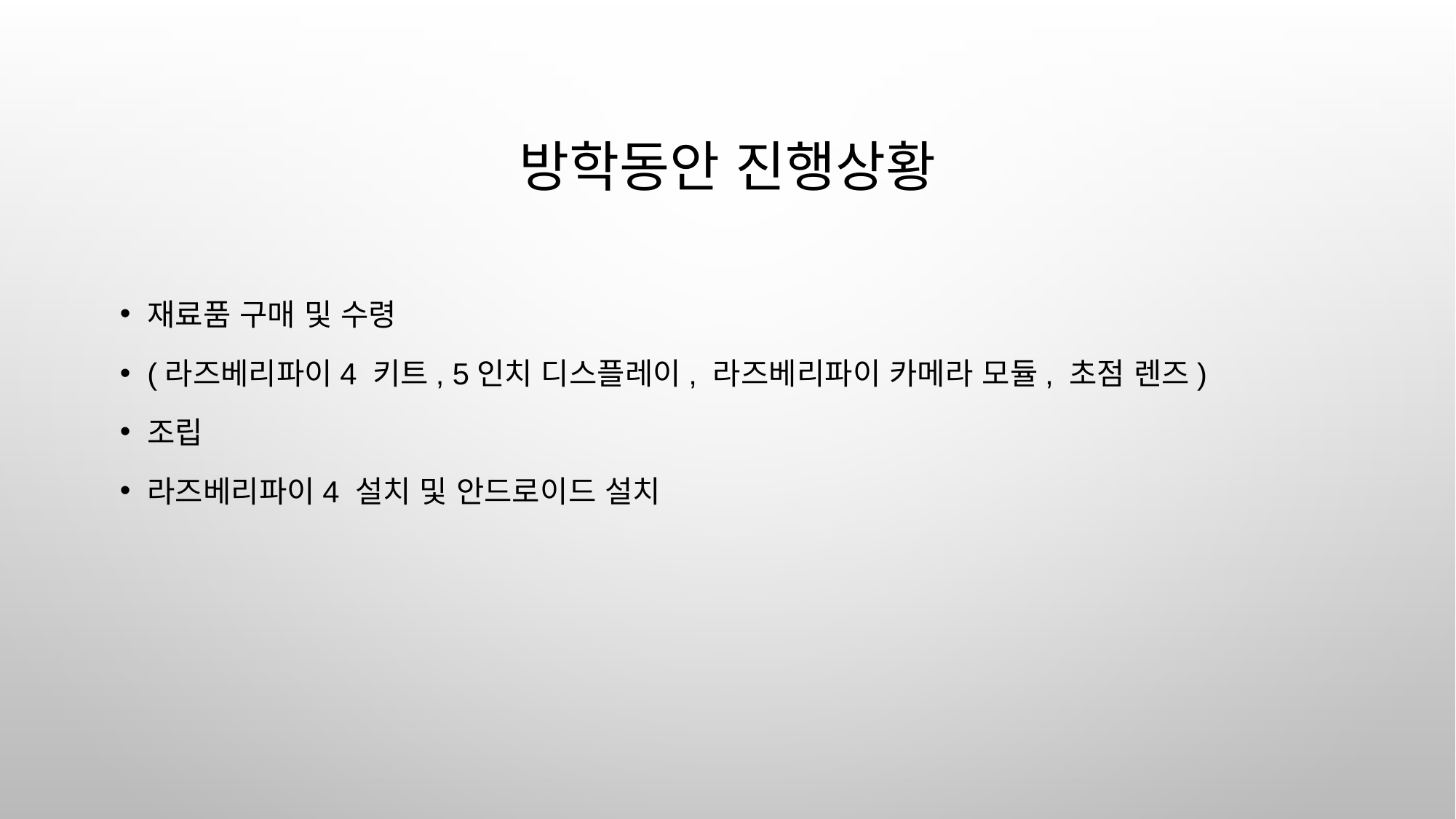

# 방학동안 진행상황
재료품 구매 및 수령
(라즈베리파이4 키트, 5인치 디스플레이, 라즈베리파이 카메라 모듈, 초점 렌즈)
조립
라즈베리파이4 설치 및 안드로이드 설치